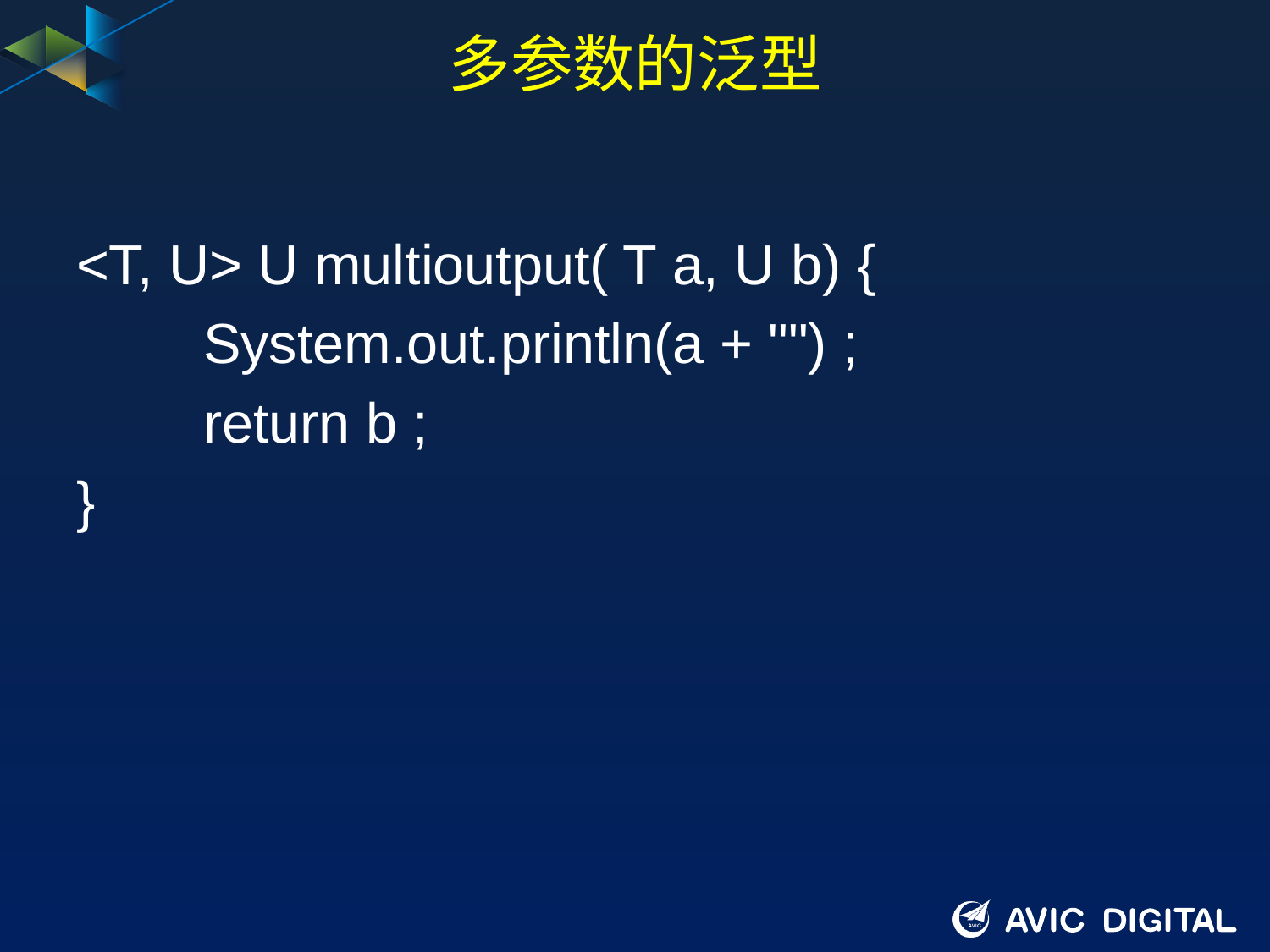

# 多参数的泛型
<T, U> U multioutput( T a, U b) {
	System.out.println(a + "") ;
	return b ;
}